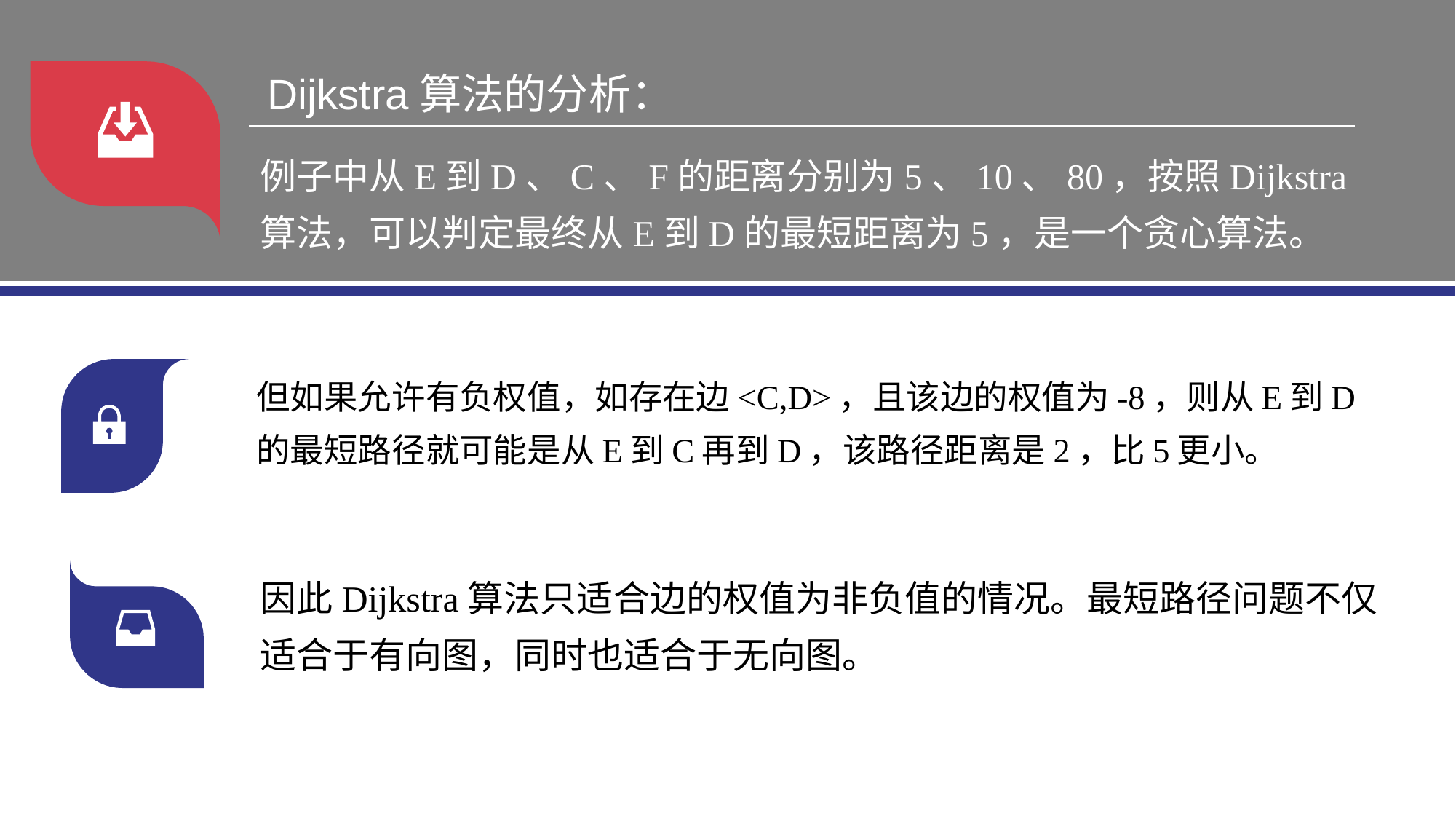

Dijkstra算法的分析：

例子中从E到D、C、F的距离分别为5、10、80，按照Dijkstra算法，可以判定最终从E到D的最短距离为5，是一个贪心算法。

但如果允许有负权值，如存在边<C,D>，且该边的权值为-8，则从E到D的最短路径就可能是从E到C再到D，该路径距离是2，比5更小。

因此Dijkstra算法只适合边的权值为非负值的情况。最短路径问题不仅适合于有向图，同时也适合于无向图。